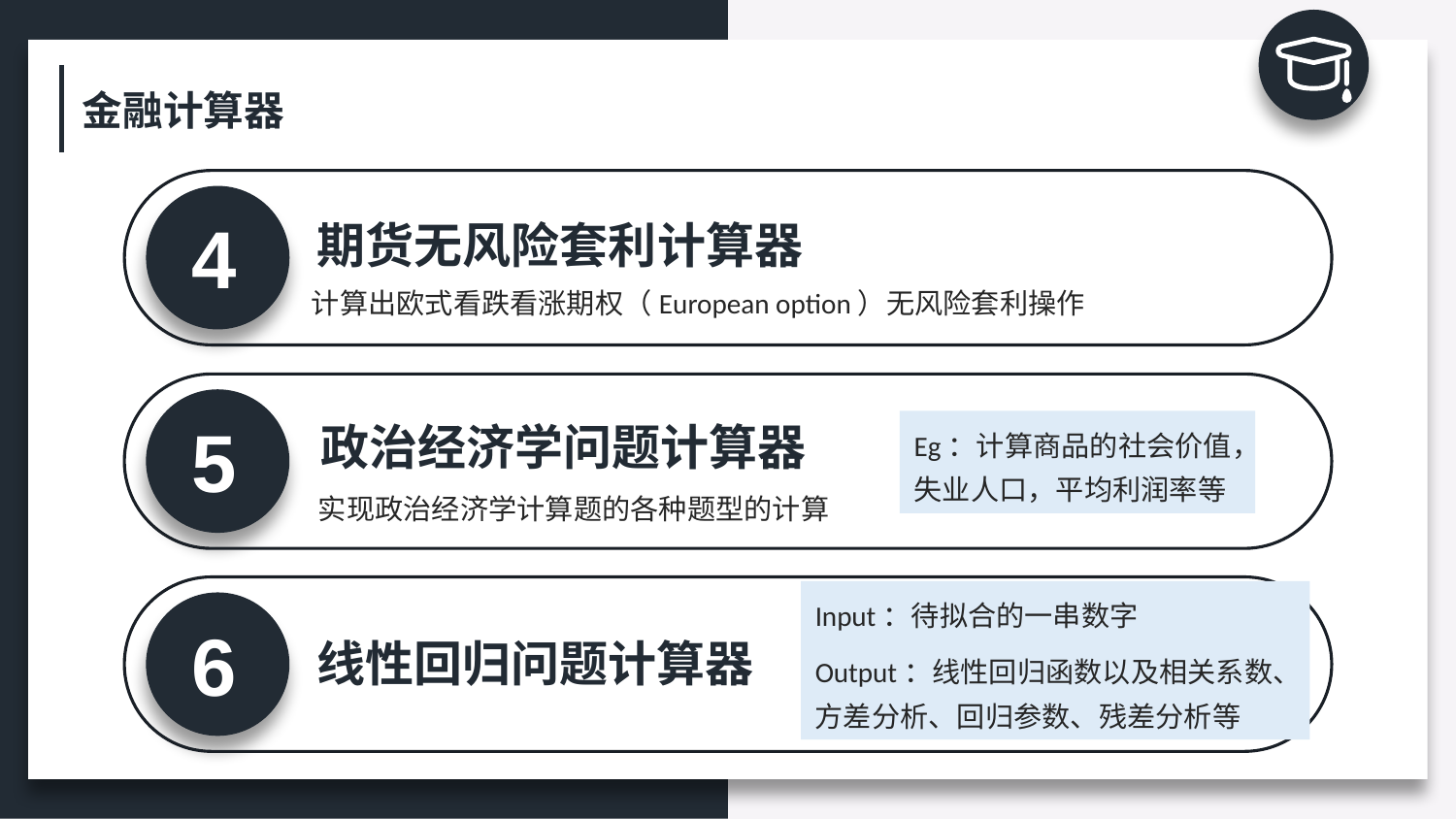

金融计算器

4
期货无风险套利计算器
计算出欧式看跌看涨期权（European option）无风险套利操作

5
政治经济学问题计算器
Eg：计算商品的社会价值，失业人口，平均利润率等
实现政治经济学计算题的各种题型的计算

Input：待拟合的一串数字
Output：线性回归函数以及相关系数、方差分析、回归参数、残差分析等

6
线性回归问题计算器